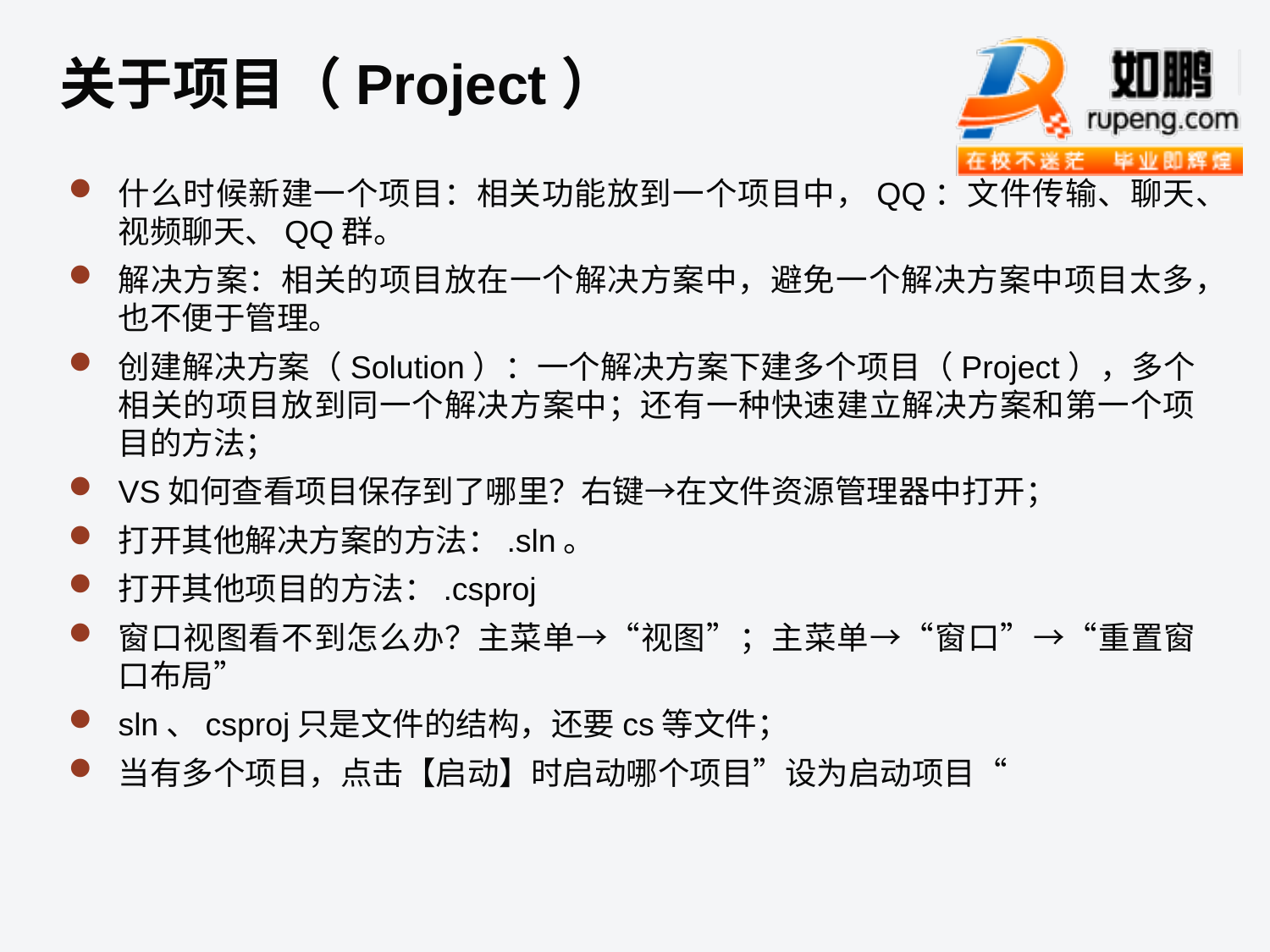

# 关于项目（Project）
什么时候新建一个项目：相关功能放到一个项目中，QQ：文件传输、聊天、视频聊天、QQ群。
解决方案：相关的项目放在一个解决方案中，避免一个解决方案中项目太多，也不便于管理。
创建解决方案（Solution）：一个解决方案下建多个项目（Project），多个相关的项目放到同一个解决方案中；还有一种快速建立解决方案和第一个项目的方法；
VS如何查看项目保存到了哪里？右键→在文件资源管理器中打开；
打开其他解决方案的方法：.sln。
打开其他项目的方法：.csproj
窗口视图看不到怎么办？主菜单→“视图”；主菜单→“窗口”→“重置窗口布局”
sln、csproj只是文件的结构，还要cs等文件；
当有多个项目，点击【启动】时启动哪个项目”设为启动项目“